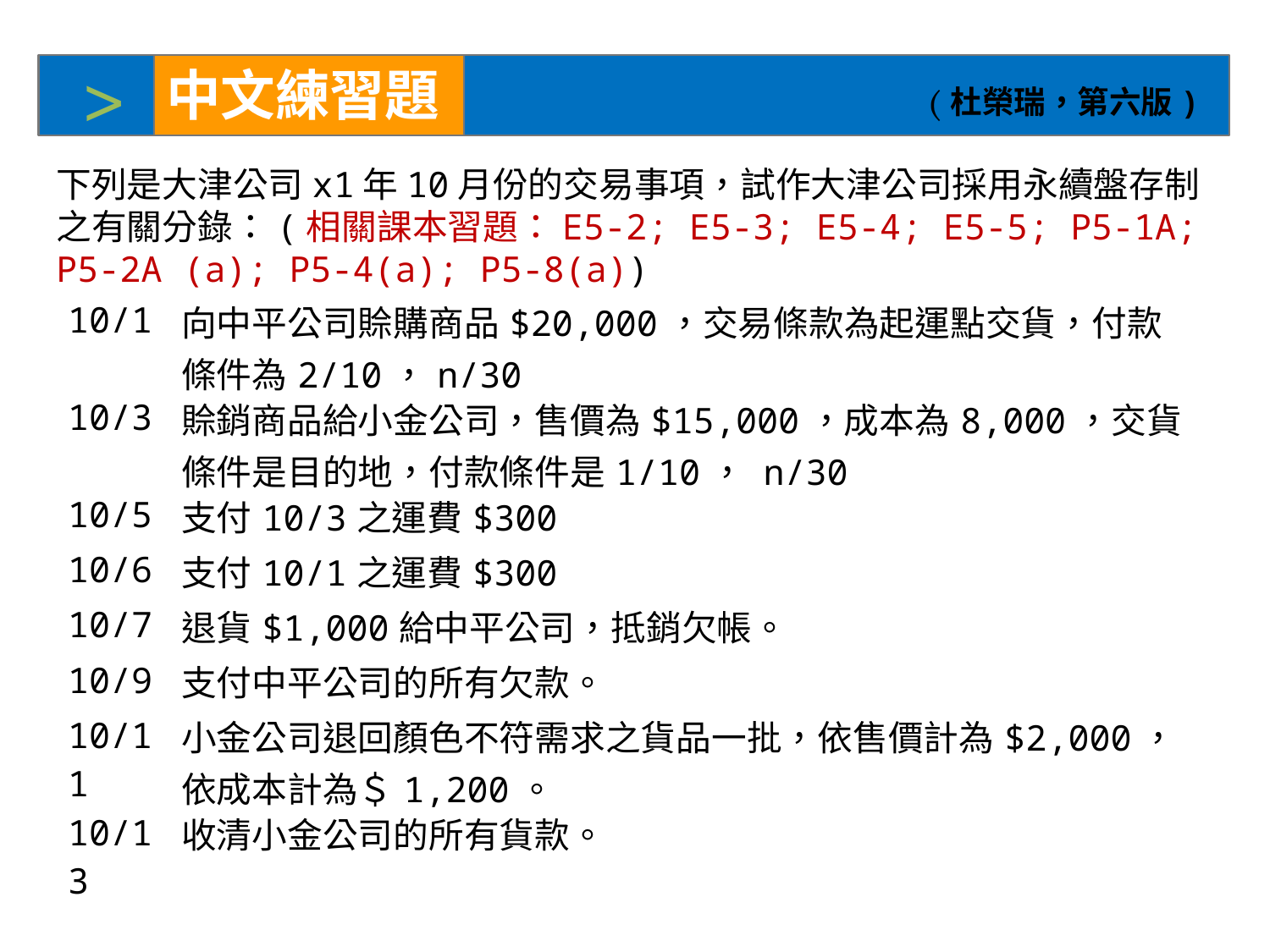

>
中文練習題
(杜榮瑞，第六版)
下列是大津公司x1年10月份的交易事項，試作大津公司採用永續盤存制之有關分錄：(相關課本習題：E5-2; E5-3; E5-4; E5-5; P5-1A; P5-2A (a); P5-4(a); P5-8(a))
| 10/1 | 向中平公司賒購商品$20,000，交易條款為起運點交貨，付款條件為2/10，n/30 |
| --- | --- |
| 10/3 | 賒銷商品給小金公司，售價為$15,000，成本為8,000，交貨條件是目的地，付款條件是1/10， n/30 |
| 10/5 | 支付10/3之運費$300 |
| 10/6 | 支付10/1之運費$300 |
| 10/7 | 退貨$1,000給中平公司，抵銷欠帳。 |
| 10/9 | 支付中平公司的所有欠款。 |
| 10/11 | 小金公司退回顏色不符需求之貨品一批，依售價計為$2,000，依成本計為＄1,200。 |
| 10/13 | 收清小金公司的所有貨款。 |